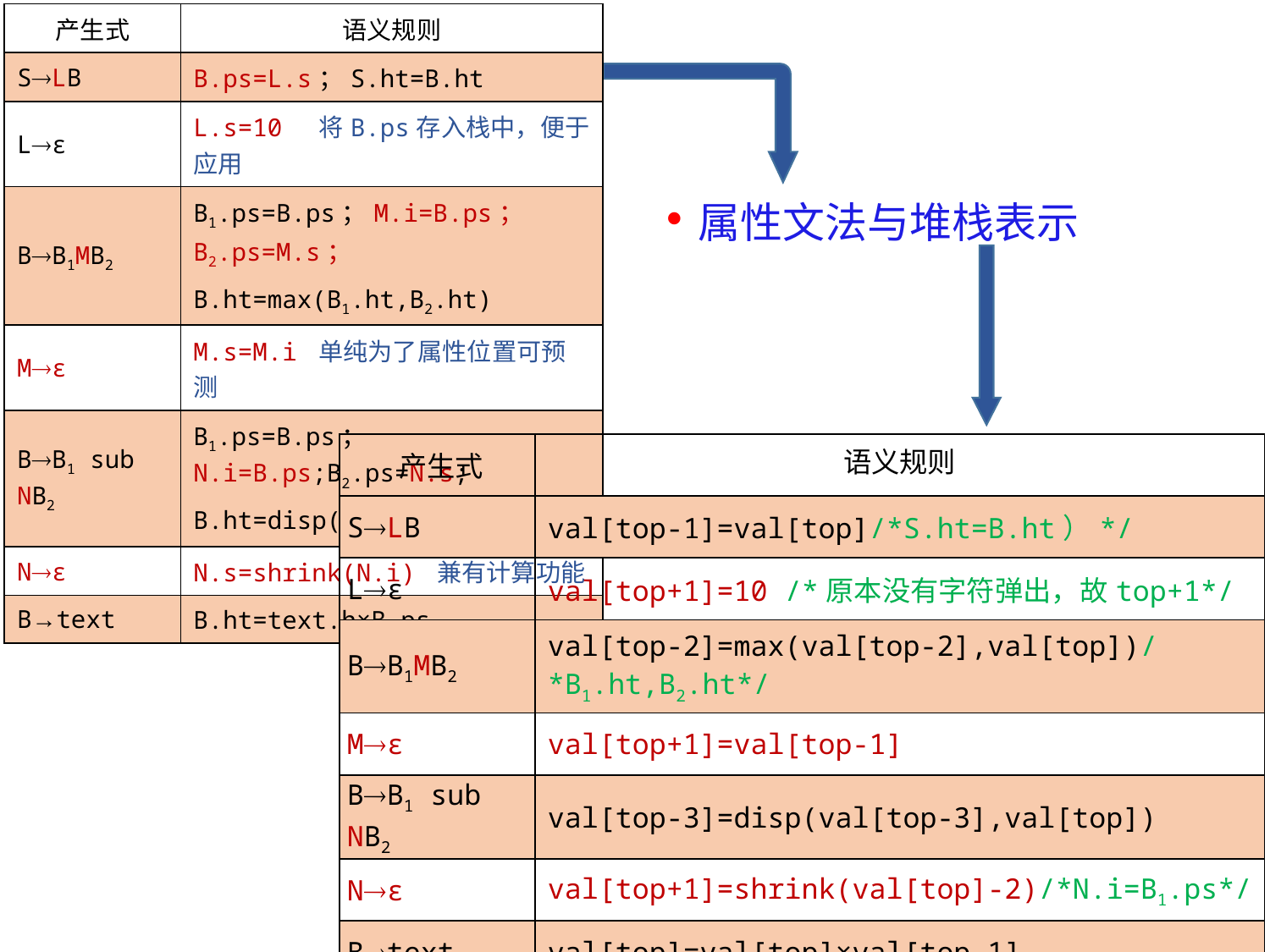

| 产生式 | 语义规则 |
| --- | --- |
| S→LB | B.ps=L.s；S.ht=B.ht |
| L→ε | L.s=10 将B.ps存入栈中，便于应用 |
| B→B1MB2 | B1.ps=B.ps；M.i=B.ps；B2.ps=M.s； B.ht=max(B1.ht,B2.ht) |
| M→ε | M.s=M.i 单纯为了属性位置可预测 |
| B→B1 sub NB2 | B1.ps=B.ps；N.i=B.ps;B2.ps=N.s; B.ht=disp(B1.ht,B2.ht) |
| N→ε | N.s=shrink(N.i) 兼有计算功能 |
| B→text | B.ht=text.h×B.ps |

属性文法与堆栈表示

| 产生式 | 语义规则 |
| --- | --- |
| S→LB | val[top-1]=val[top]/\*S.ht=B.ht）\*/ |
| L→ε | val[top+1]=10 /\*原本没有字符弹出，故top+1\*/ |
| B→B1MB2 | val[top-2]=max(val[top-2],val[top])/\*B1.ht,B2.ht\*/ |
| M→ε | val[top+1]=val[top-1] |
| B→B1 sub NB2 | val[top-3]=disp(val[top-3],val[top]) |
| N→ε | val[top+1]=shrink(val[top]-2)/\*N.i=B1.ps\*/ |
| B→text | val[top]=val[top]×val[top-1] |